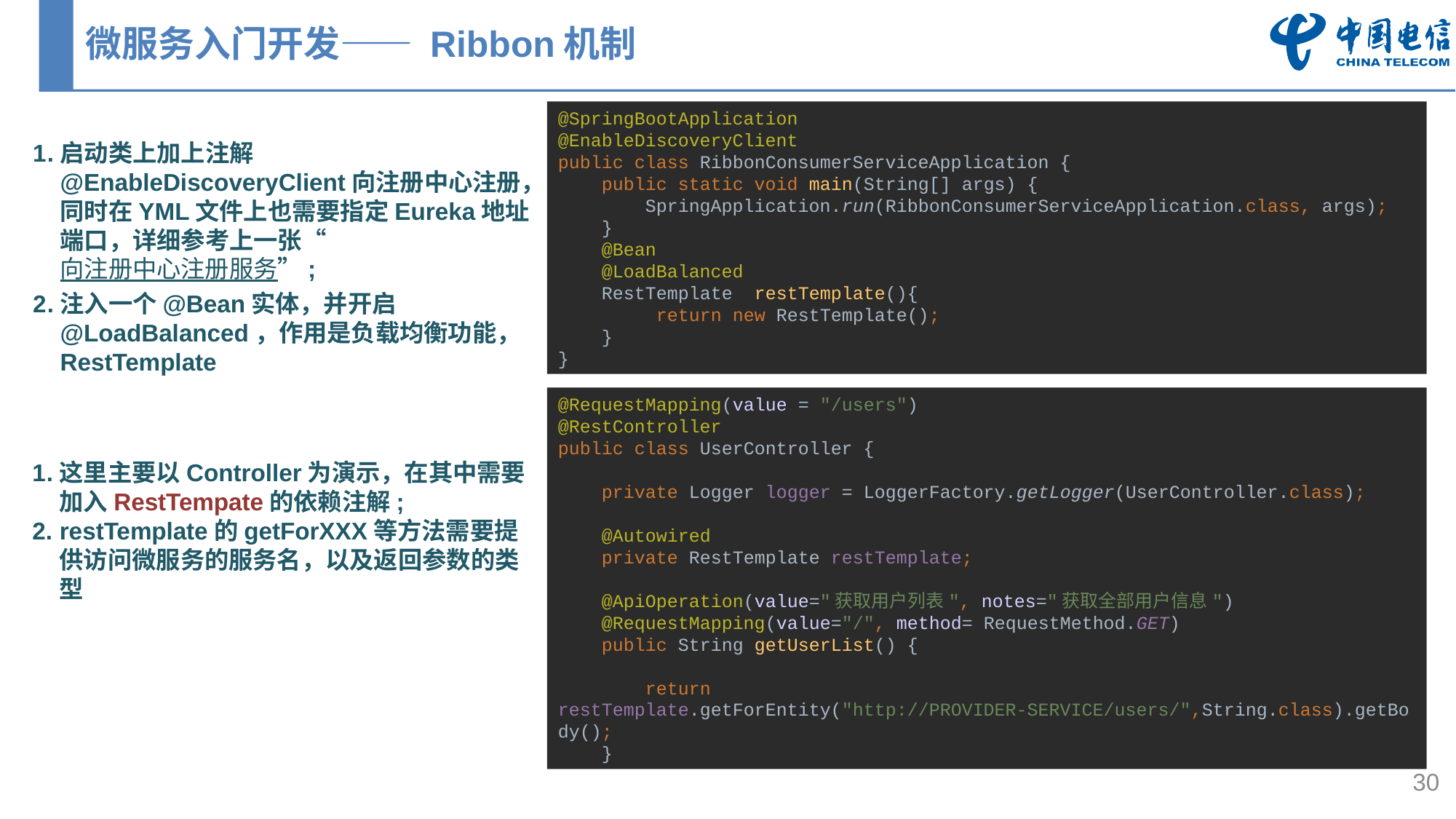

# 微服务入门开发—— Ribbon机制
@SpringBootApplication
@EnableDiscoveryClient
public class RibbonConsumerServiceApplication {
    public static void main(String[] args) {
        SpringApplication.run(RibbonConsumerServiceApplication.class, args);
    }
    @Bean
    @LoadBalanced
    RestTemplate  restTemplate(){
         return new RestTemplate();
    }
}
启动类上加上注解@EnableDiscoveryClient向注册中心注册，同时在YML文件上也需要指定Eureka地址端口，详细参考上一张“向注册中心注册服务”;
注入一个@Bean实体，并开启@LoadBalanced，作用是负载均衡功能，RestTemplate
@RequestMapping(value = "/users")
@RestController
public class UserController {
    private Logger logger = LoggerFactory.getLogger(UserController.class);
    @Autowired
    private RestTemplate restTemplate;
    @ApiOperation(value="获取用户列表", notes="获取全部用户信息")
    @RequestMapping(value="/", method= RequestMethod.GET)
    public String getUserList() {
        return restTemplate.getForEntity("http://PROVIDER-SERVICE/users/",String.class).getBody();
    }
这里主要以Controller为演示，在其中需要加入RestTempate的依赖注解;
restTemplate的getForXXX等方法需要提供访问微服务的服务名，以及返回参数的类型
30